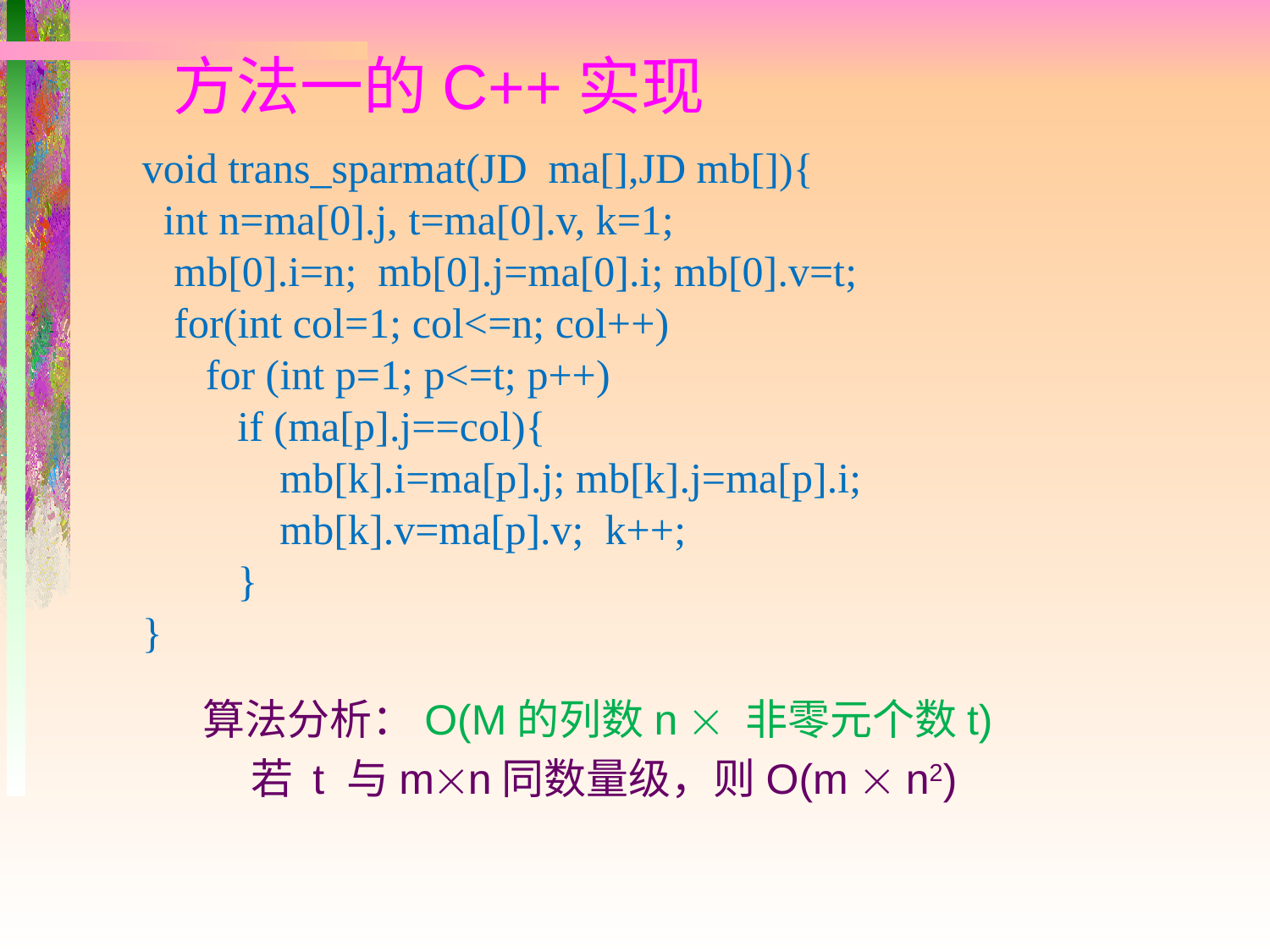

方法一的C++实现
void trans_sparmat(JD  ma[],JD mb[]){
  int n=ma[0].j, t=ma[0].v, k=1;
   mb[0].i=n;  mb[0].j=ma[0].i; mb[0].v=t;
   for(int col=1; col<=n; col++)
      for (int p=1; p<=t; p++)
         if (ma[p].j==col){
             mb[k].i=ma[p].j; mb[k].j=ma[p].i;
             mb[k].v=ma[p].v;  k++;
         }
}
算法分析：O(M的列数n × 非零元个数t)
    若 t 与m×n同数量级，则O(m × n2)